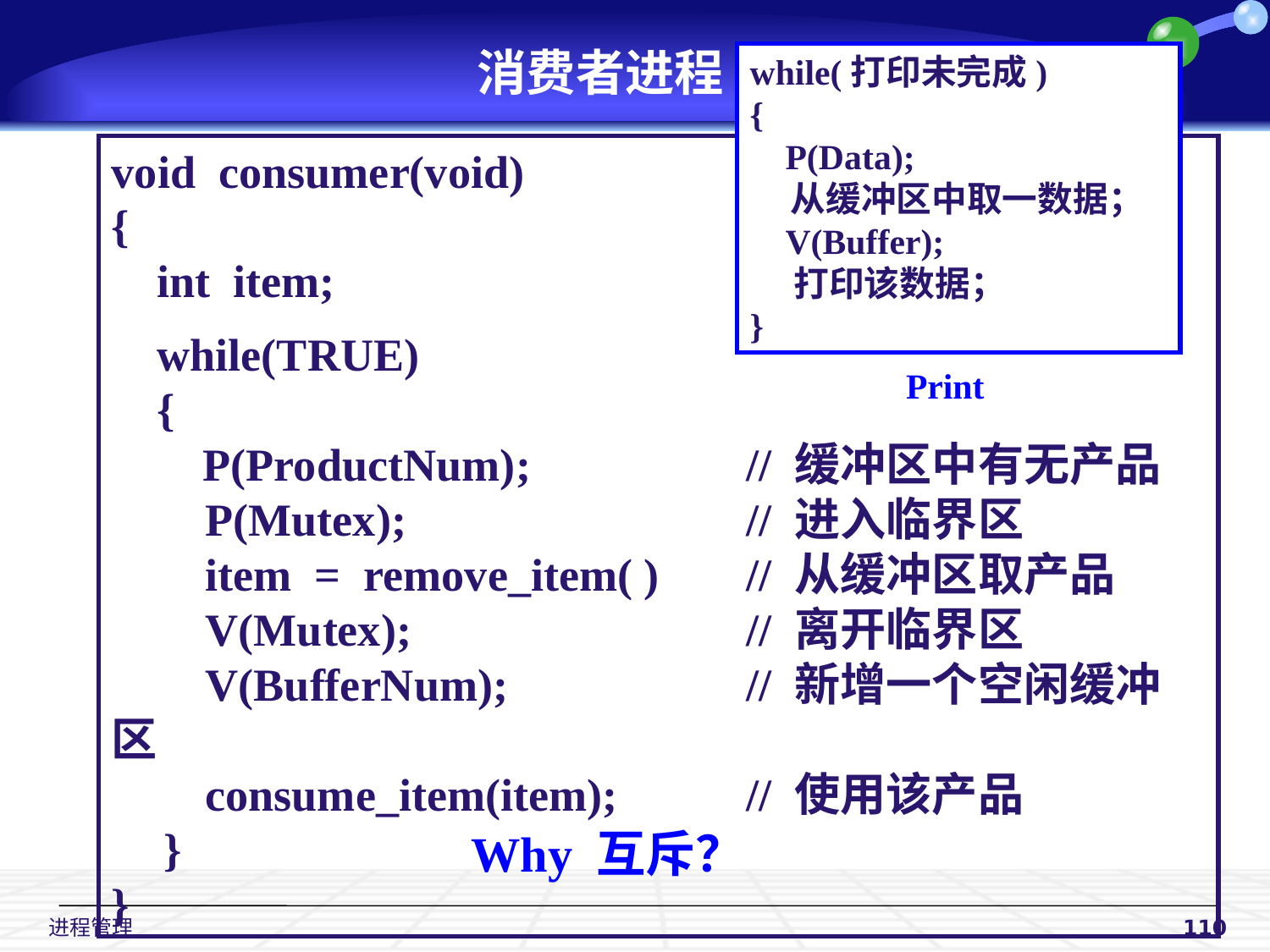

消费者进程
while(打印未完成)
{
    P(Data);
    从缓冲区中取一数据；
    V(Buffer);
    打印该数据；
}
Print
void  consumer(void)
{
    int  item;
    while(TRUE)
    {
        P(ProductNum);		// 缓冲区中有无产品
        P(Mutex);			// 进入临界区
        item  =  remove_item( )	// 从缓冲区取产品
        V(Mutex);			// 离开临界区
        V(BufferNum);		// 新增一个空闲缓冲区
        consume_item(item);		// 使用该产品
    }
}
Why 互斥？
   进程管理
110